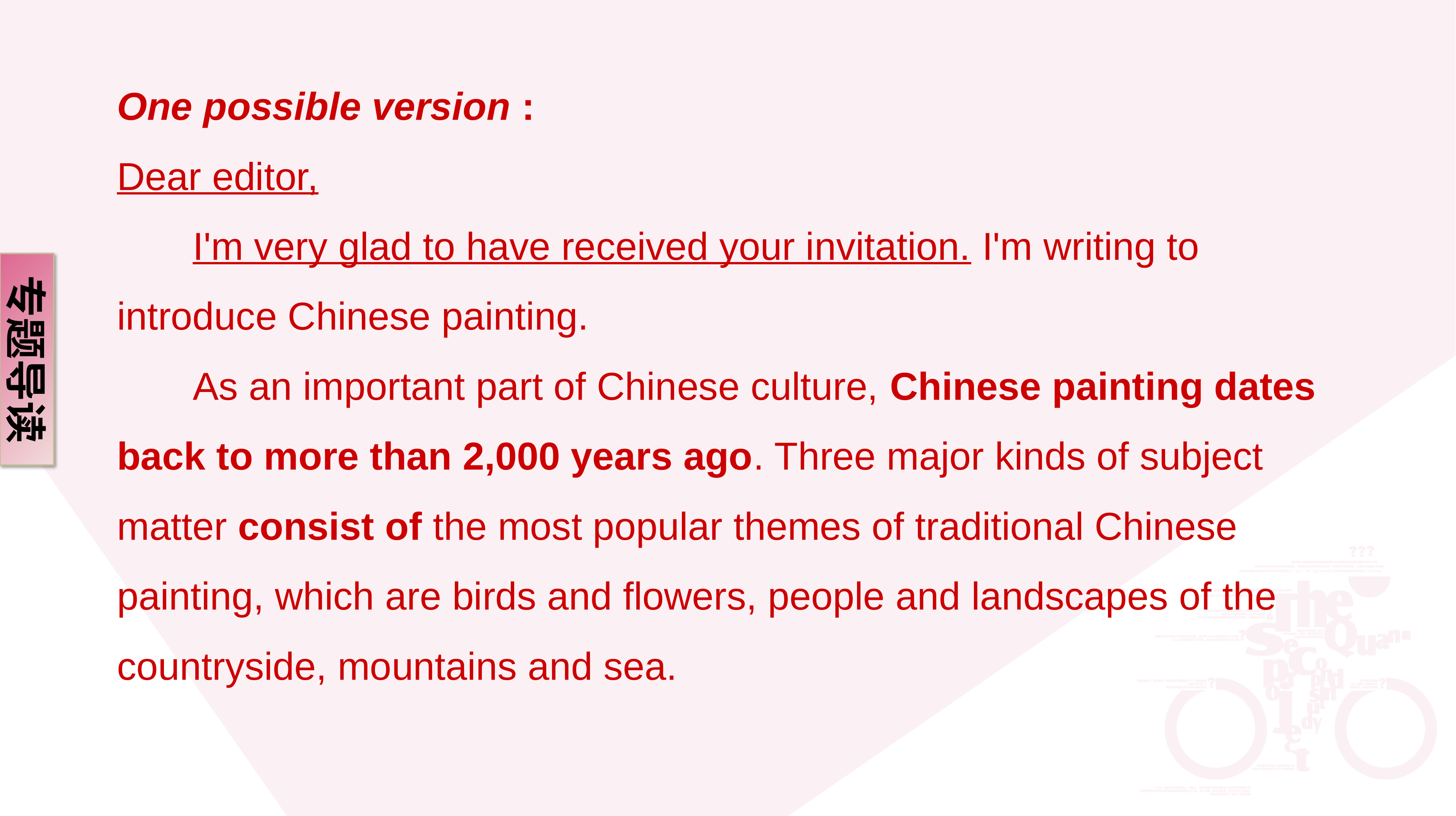

One possible version :
Dear editor,
       I'm very glad to have received your invitation. I'm writing to introduce Chinese painting.
       As an important part of Chinese culture, Chinese painting dates back to more than 2,000 years ago. Three major kinds of subject matter consist of the most popular themes of traditional Chinese painting, which are birds and flowers, people and landscapes of the countryside, mountains and sea.
专题导读